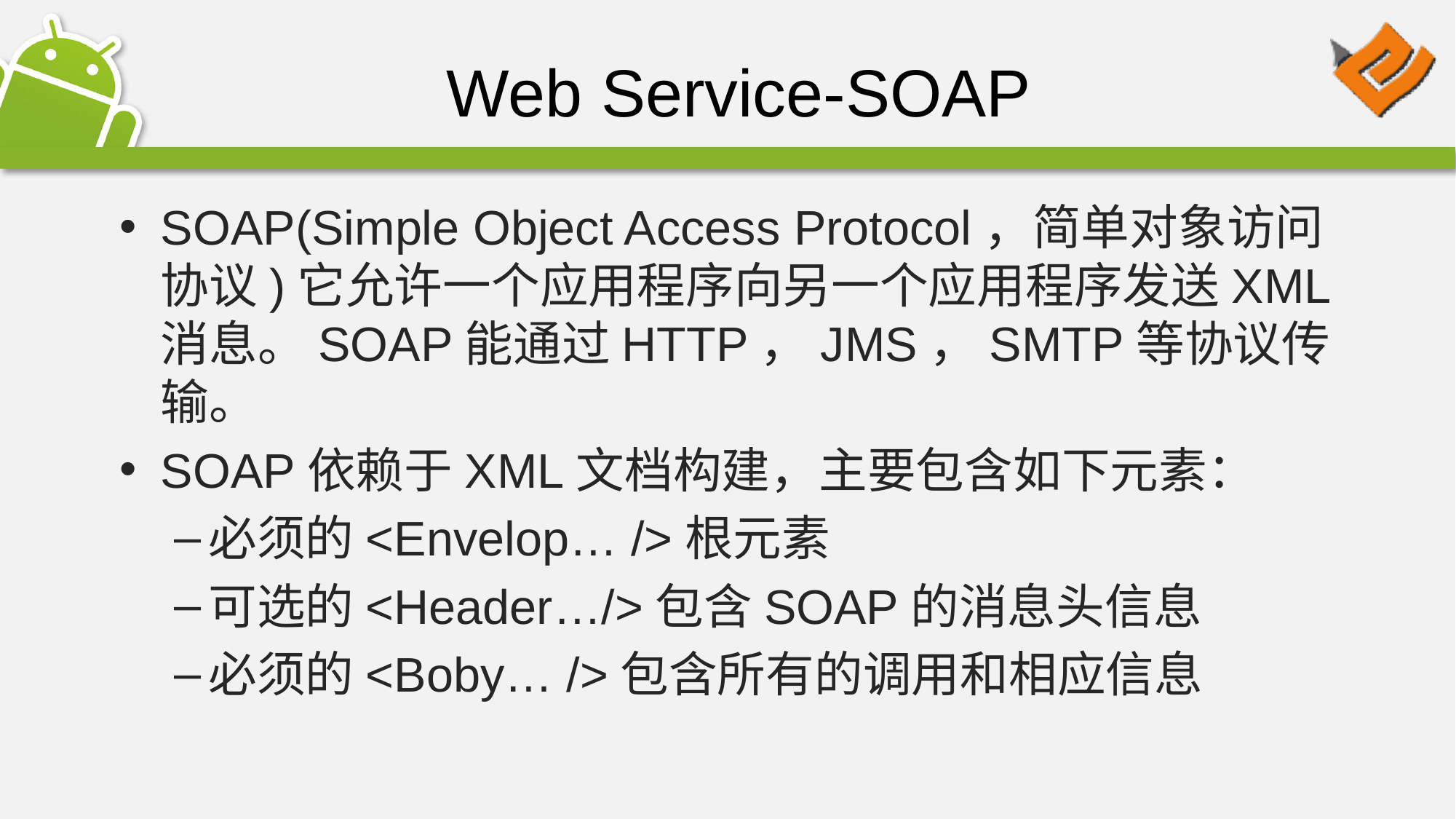

# Web Service-SOAP
SOAP(Simple Object Access Protocol，简单对象访问协议)它允许一个应用程序向另一个应用程序发送XML消息。SOAP能通过HTTP，JMS，SMTP等协议传输。
SOAP依赖于XML文档构建，主要包含如下元素：
必须的<Envelop… />根元素
可选的<Header…/>包含SOAP的消息头信息
必须的<Boby… />包含所有的调用和相应信息